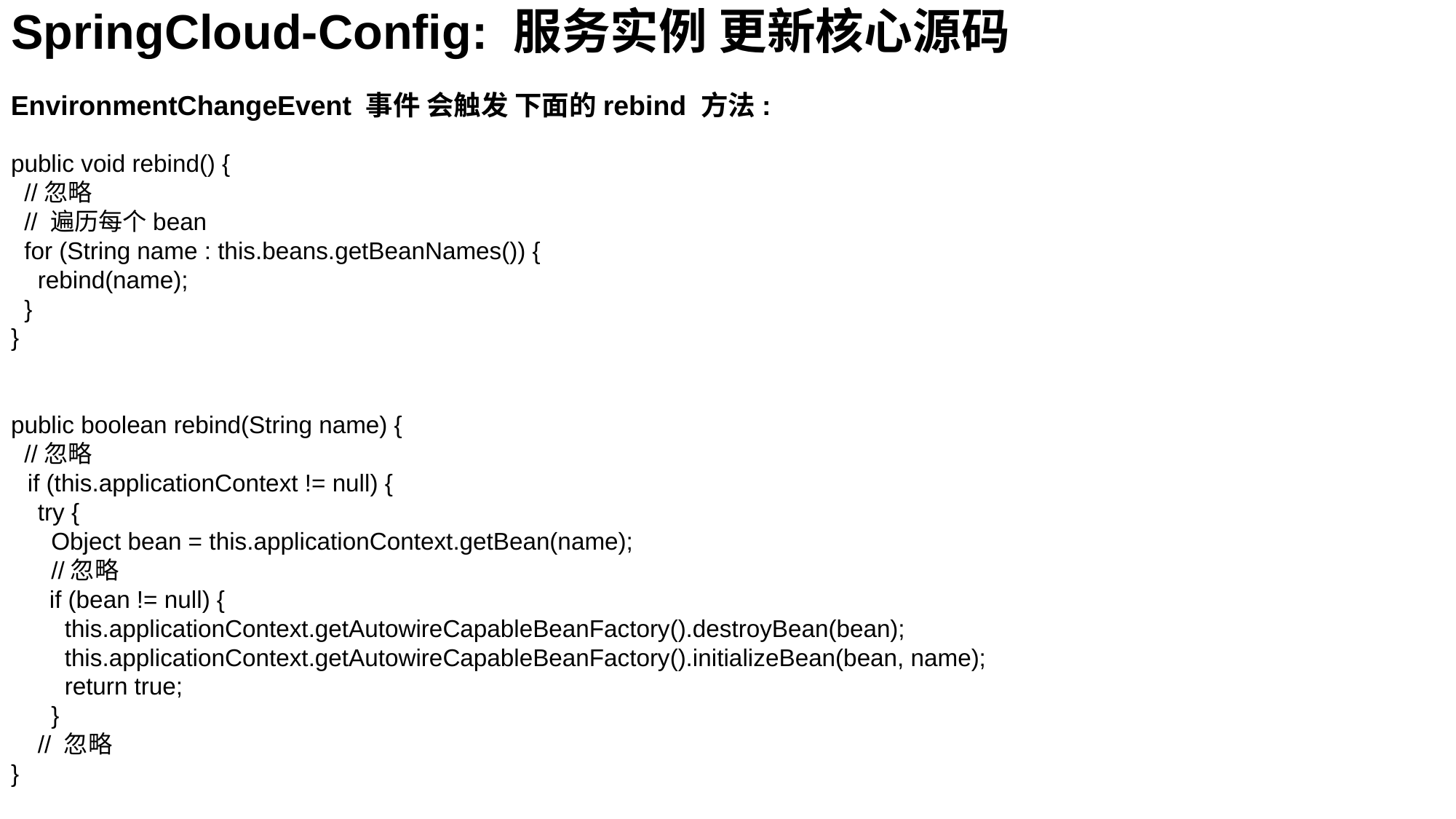

# SpringCloud-Config: 服务实例 更新核心源码
EnvironmentChangeEvent 事件 会触发 下面的rebind 方法:
public void rebind() {
  //忽略
  // 遍历每个bean
  for (String name : this.beans.getBeanNames()) {
    rebind(name);
  }
}

public boolean rebind(String name) {
  //忽略
  if (this.applicationContext != null) {
    try {
      Object bean = this.applicationContext.getBean(name);
      //忽略
      if (bean != null) {
        this.applicationContext.getAutowireCapableBeanFactory().destroyBean(bean);
        this.applicationContext.getAutowireCapableBeanFactory().initializeBean(bean, name);
        return true;
      }
    // 忽略
}